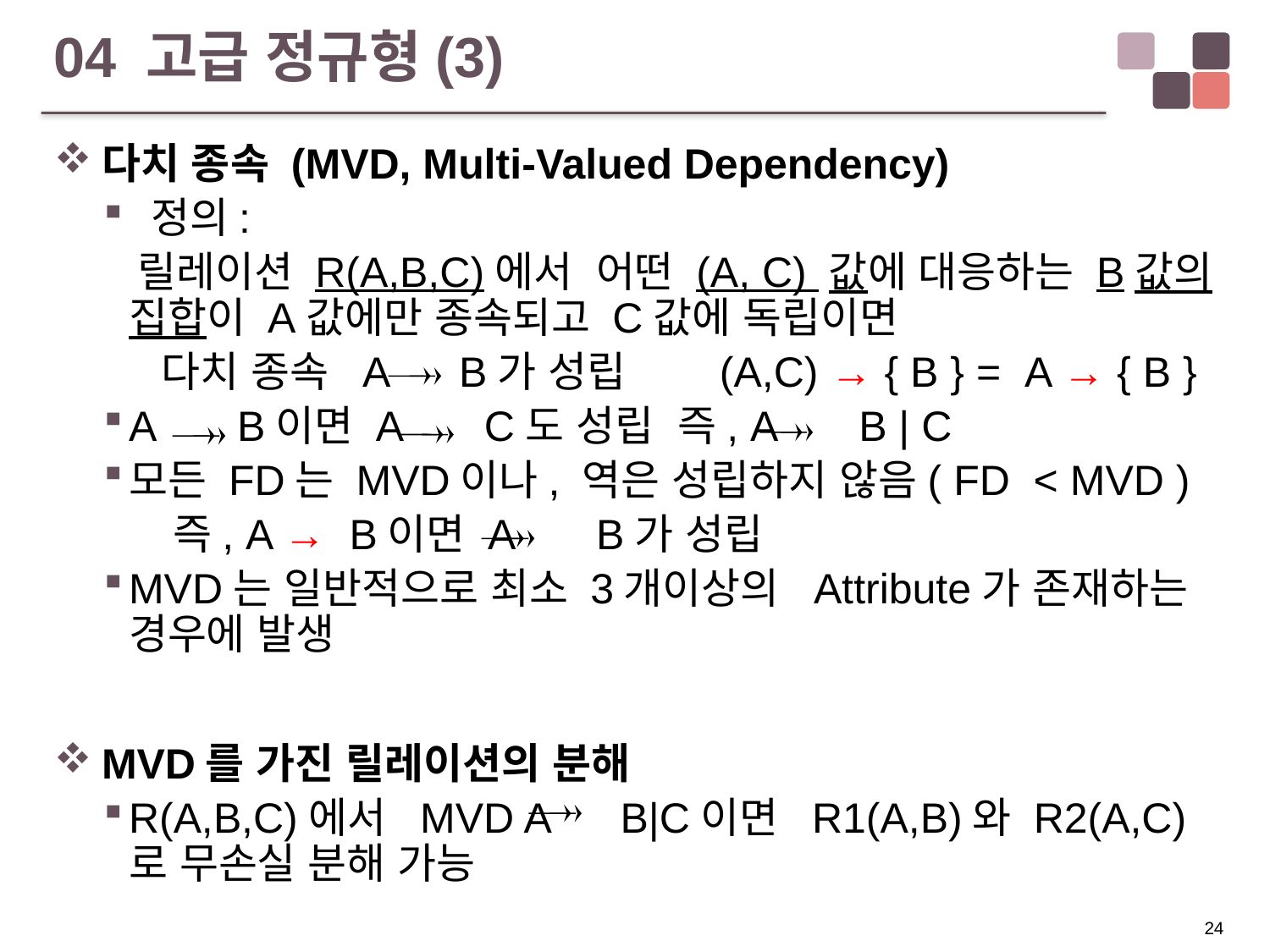

# 04 고급 정규형(3)

다치 종속 (MVD, Multi-Valued Dependency)
 정의:
  릴레이션 R(A,B,C)에서  어떤 (A, C) 값에 대응하는 B값의 집합이 A값에만 종속되고 C값에 독립이면
    다치 종속  A      B가 성립       (A,C) → { B } =  A → { B }
A       B이면 A       C도 성립  즉, A       B | C
모든 FD는 MVD이나, 역은 성립하지 않음( FD  < MVD )
     즉, A →  B이면 A       B가 성립
MVD는 일반적으로 최소 3개이상의  Attribute가 존재하는 경우에 발생

MVD를 가진 릴레이션의 분해
R(A,B,C)에서  MVD A      B|C이면  R1(A,B)와 R2(A,C)로 무손실 분해 가능